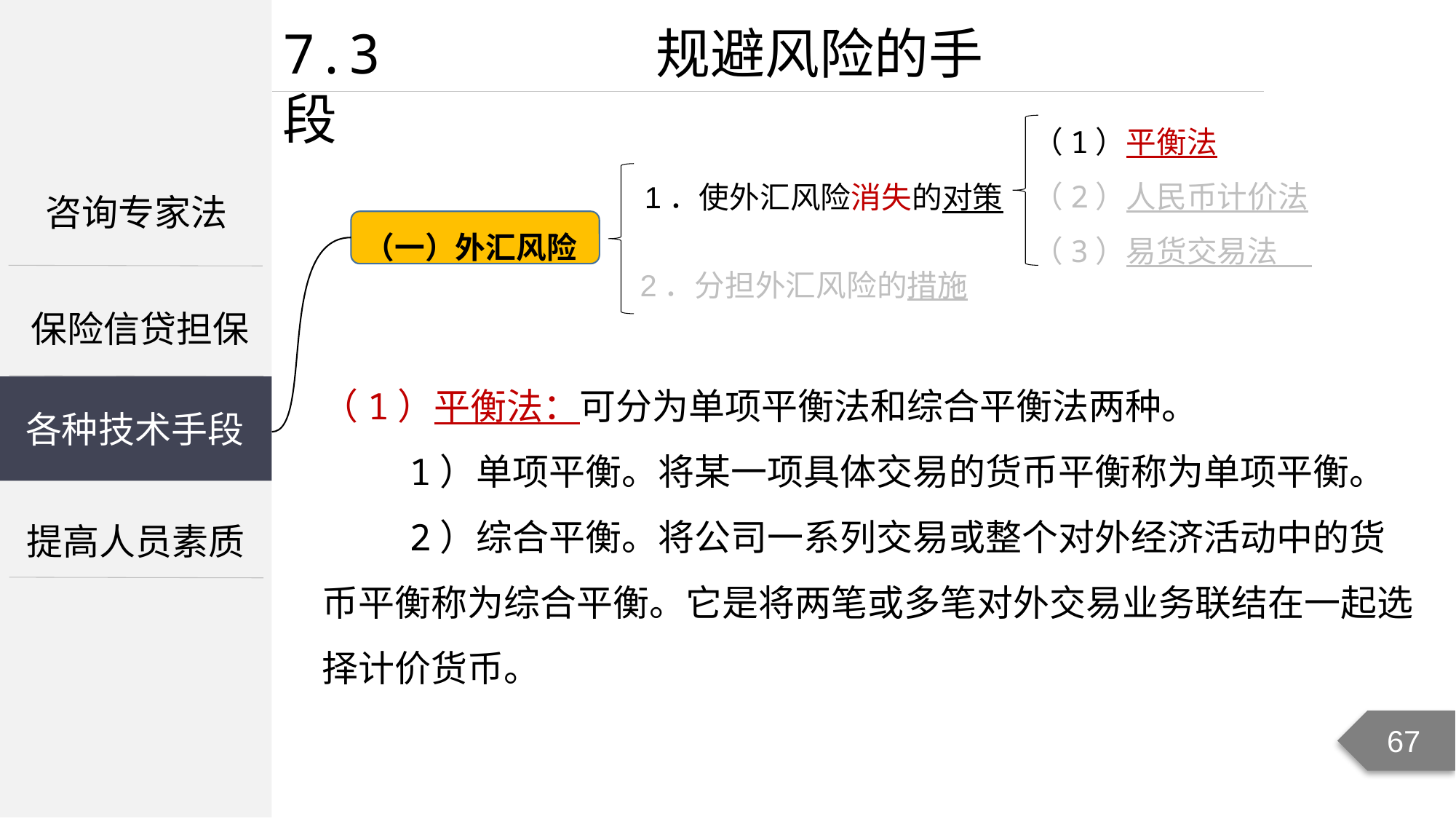

7.3        规避风险的手段
（1）平衡法
（2）人民币计价法
（3）易货交易法

1．使外汇风险消失的对策
咨询专家法

（一）外汇风险
2．分担外汇风险的措施
保险信贷担保
（1）平衡法：可分为单项平衡法和综合平衡法两种。
    1）单项平衡。将某一项具体交易的货币平衡称为单项平衡。
    2）综合平衡。将公司一系列交易或整个对外经济活动中的货币平衡称为综合平衡。它是将两笔或多笔对外交易业务联结在一起选择计价货币。
各种技术手段

提高人员素质
67